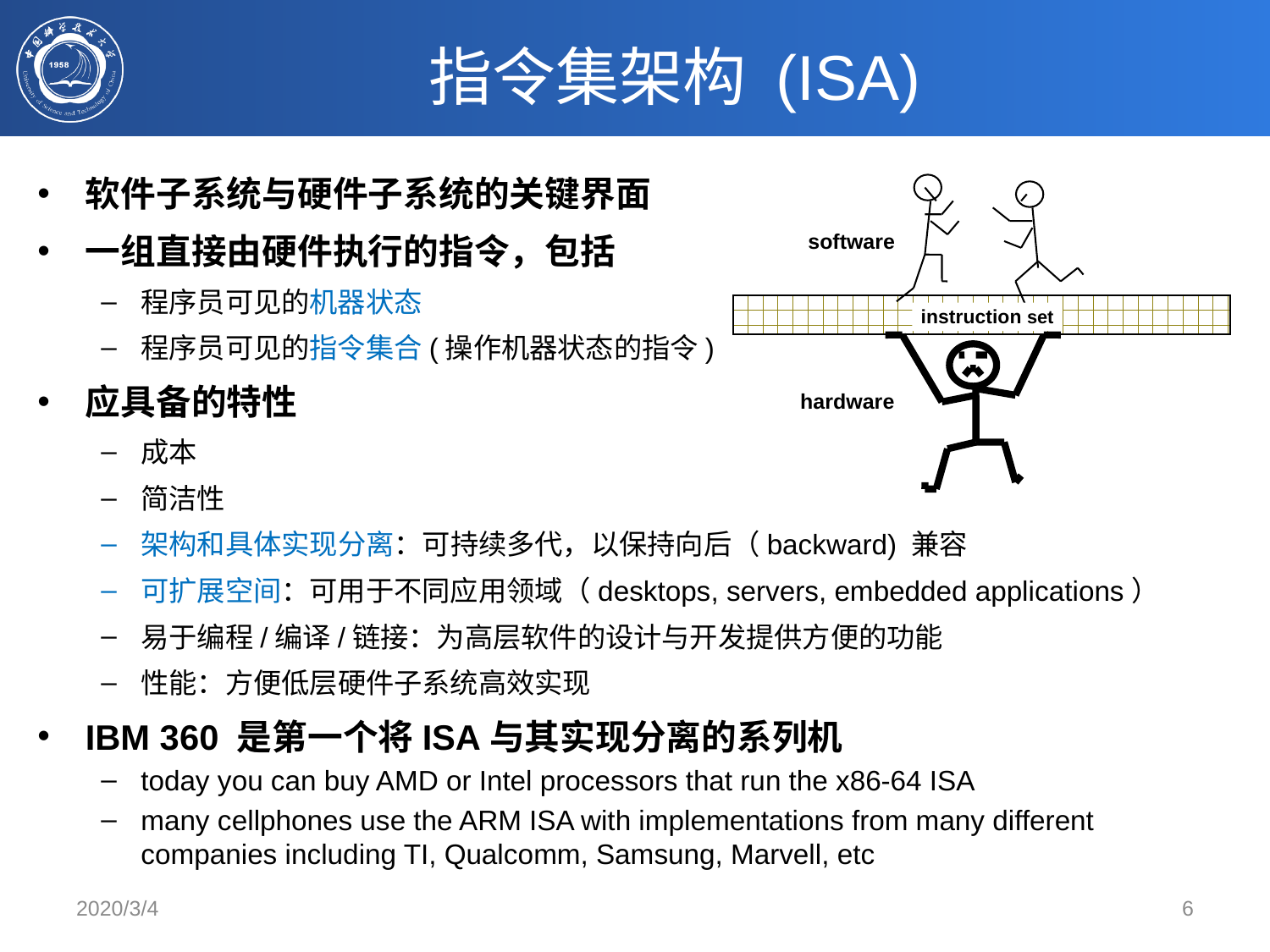

# 指令集架构 (ISA)
软件子系统与硬件子系统的关键界面
一组直接由硬件执行的指令，包括
程序员可见的机器状态
程序员可见的指令集合(操作机器状态的指令)
应具备的特性
成本
简洁性
架构和具体实现分离：可持续多代，以保持向后（backward) 兼容
可扩展空间：可用于不同应用领域（desktops, servers, embedded applications）
易于编程/编译/链接：为高层软件的设计与开发提供方便的功能
性能：方便低层硬件子系统高效实现
IBM 360 是第一个将ISA与其实现分离的系列机
today you can buy AMD or Intel processors that run the x86-64 ISA
many cellphones use the ARM ISA with implementations from many different companies including TI, Qualcomm, Samsung, Marvell, etc

software

instruction set

hardware

2020/3/4
6